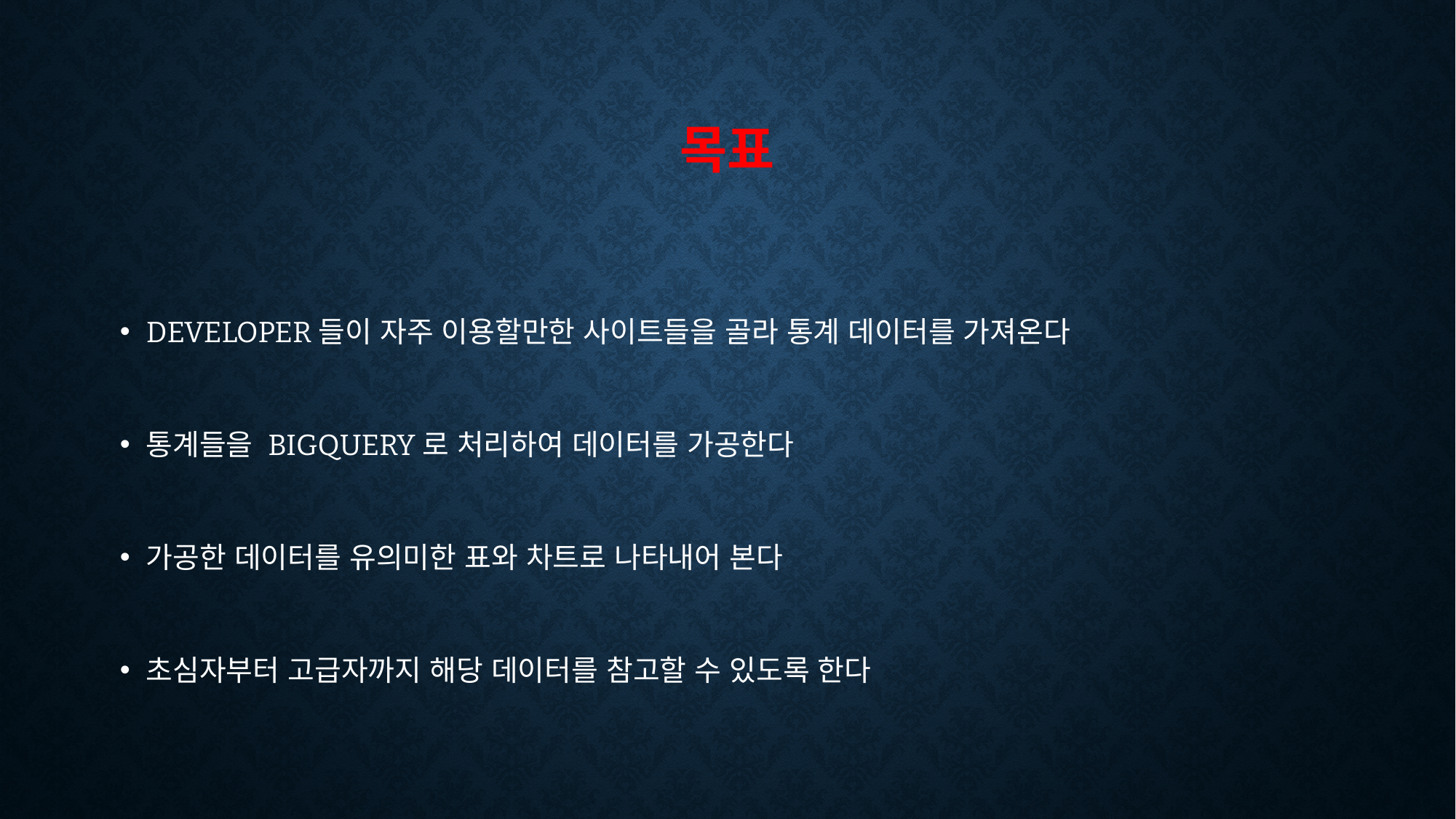

# 목표

DEVELOPER들이 자주 이용할만한 사이트들을 골라 통계 데이터를 가져온다

통계들을 BIGQUERY로 처리하여 데이터를 가공한다

가공한 데이터를 유의미한 표와 차트로 나타내어 본다

초심자부터 고급자까지 해당 데이터를 참고할 수 있도록 한다